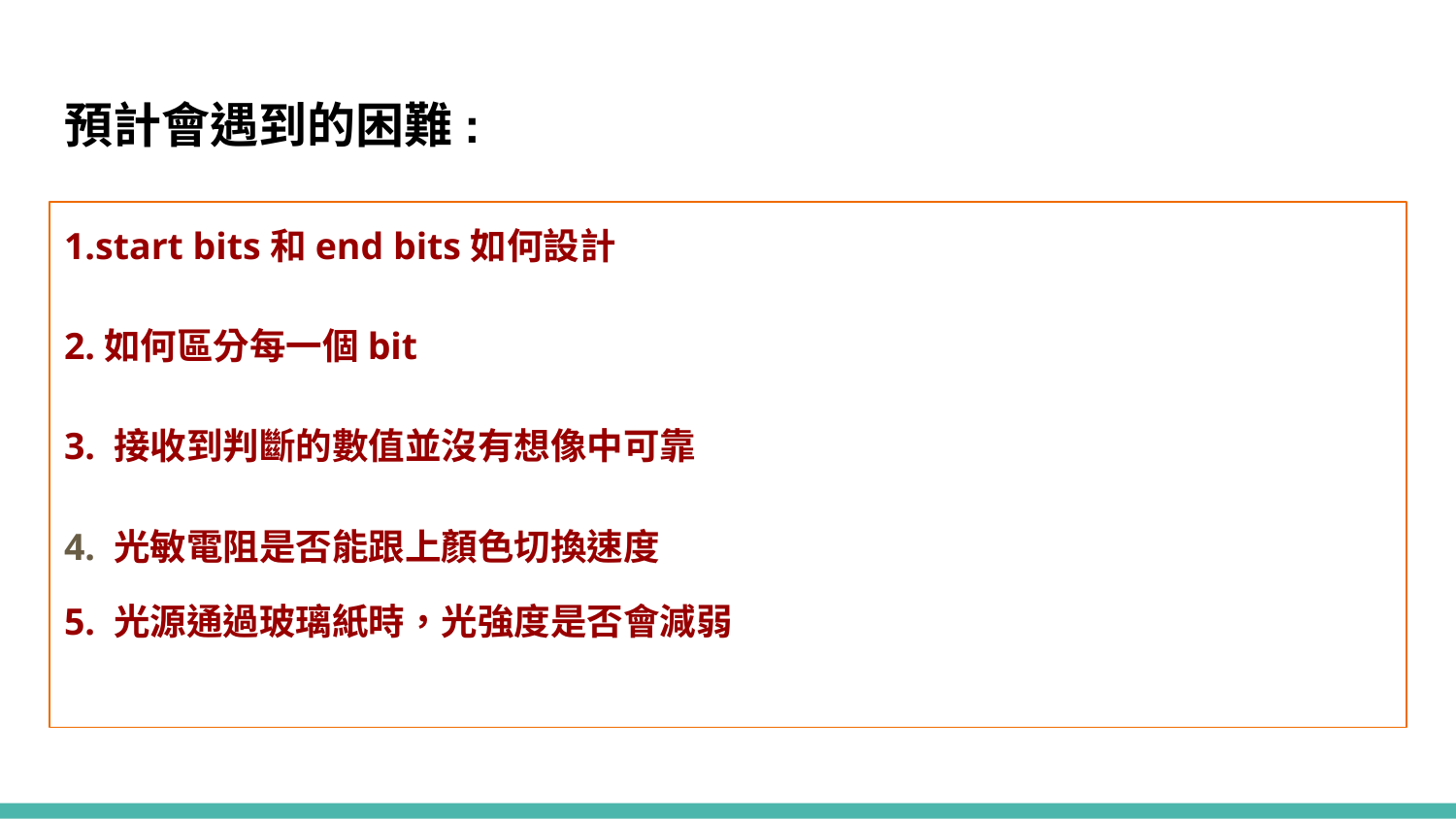

# 預計會遇到的困難:
1.start bits和end bits如何設計

2.如何區分每一個bit

3. 接收到判斷的數值並沒有想像中可靠

4. 光敏電阻是否能跟上顏色切換速度
5. 光源通過玻璃紙時，光強度是否會減弱